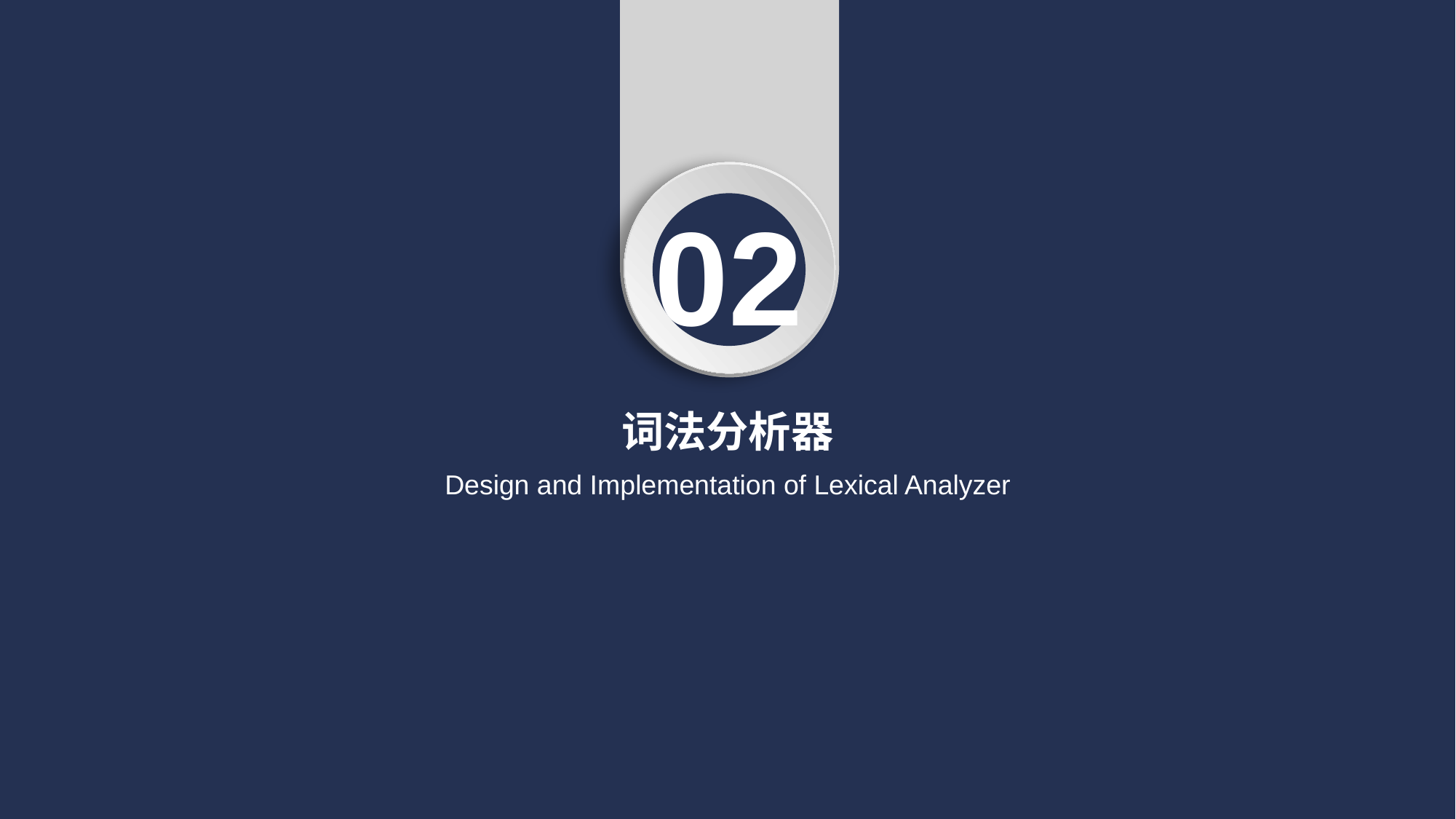

02
词法分析器
Design and Implementation of Lexical Analyzer